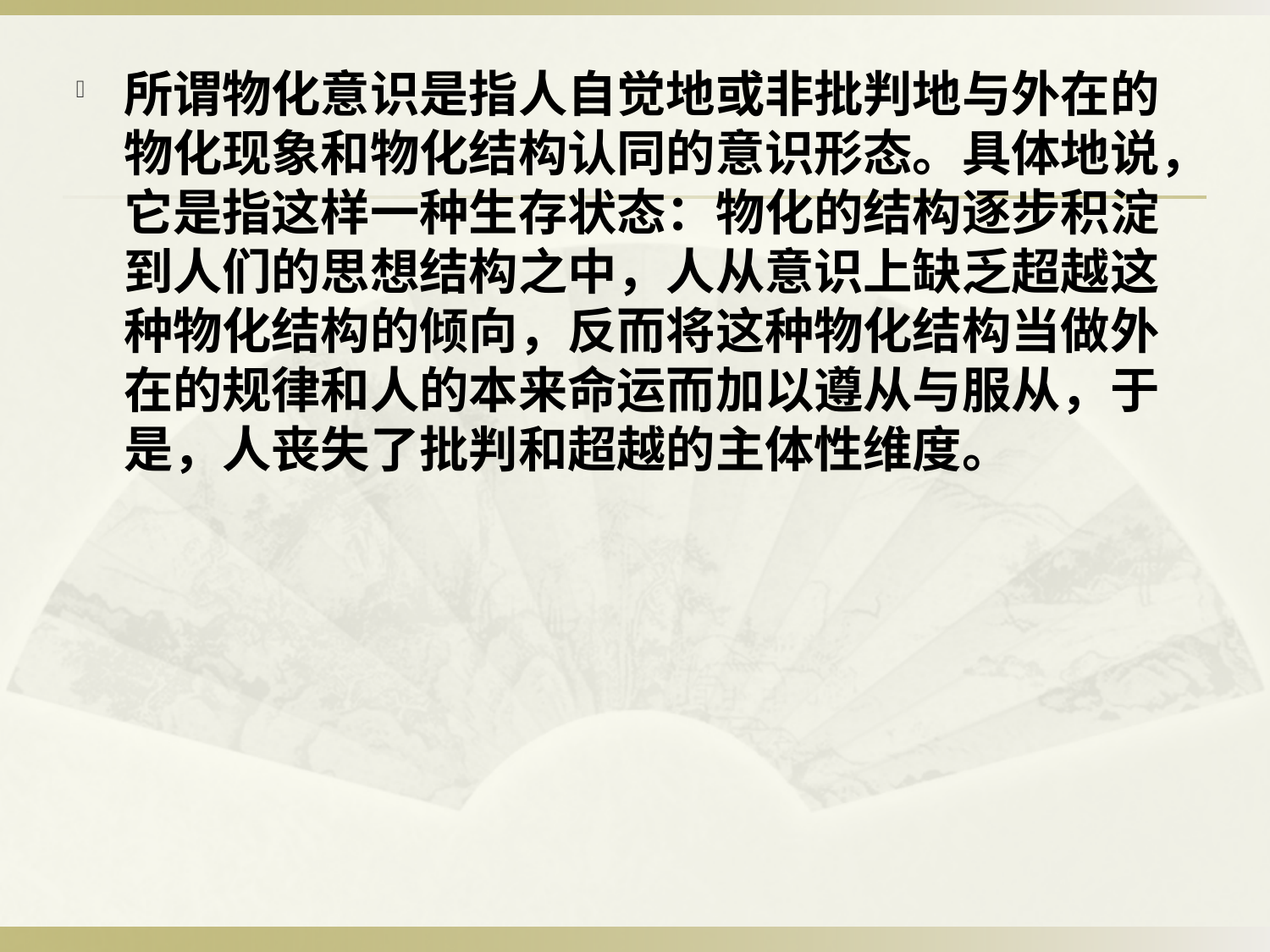

所谓物化意识是指人自觉地或非批判地与外在的物化现象和物化结构认同的意识形态。具体地说，它是指这样一种生存状态：物化的结构逐步积淀到人们的思想结构之中，人从意识上缺乏超越这种物化结构的倾向，反而将这种物化结构当做外在的规律和人的本来命运而加以遵从与服从，于是，人丧失了批判和超越的主体性维度。